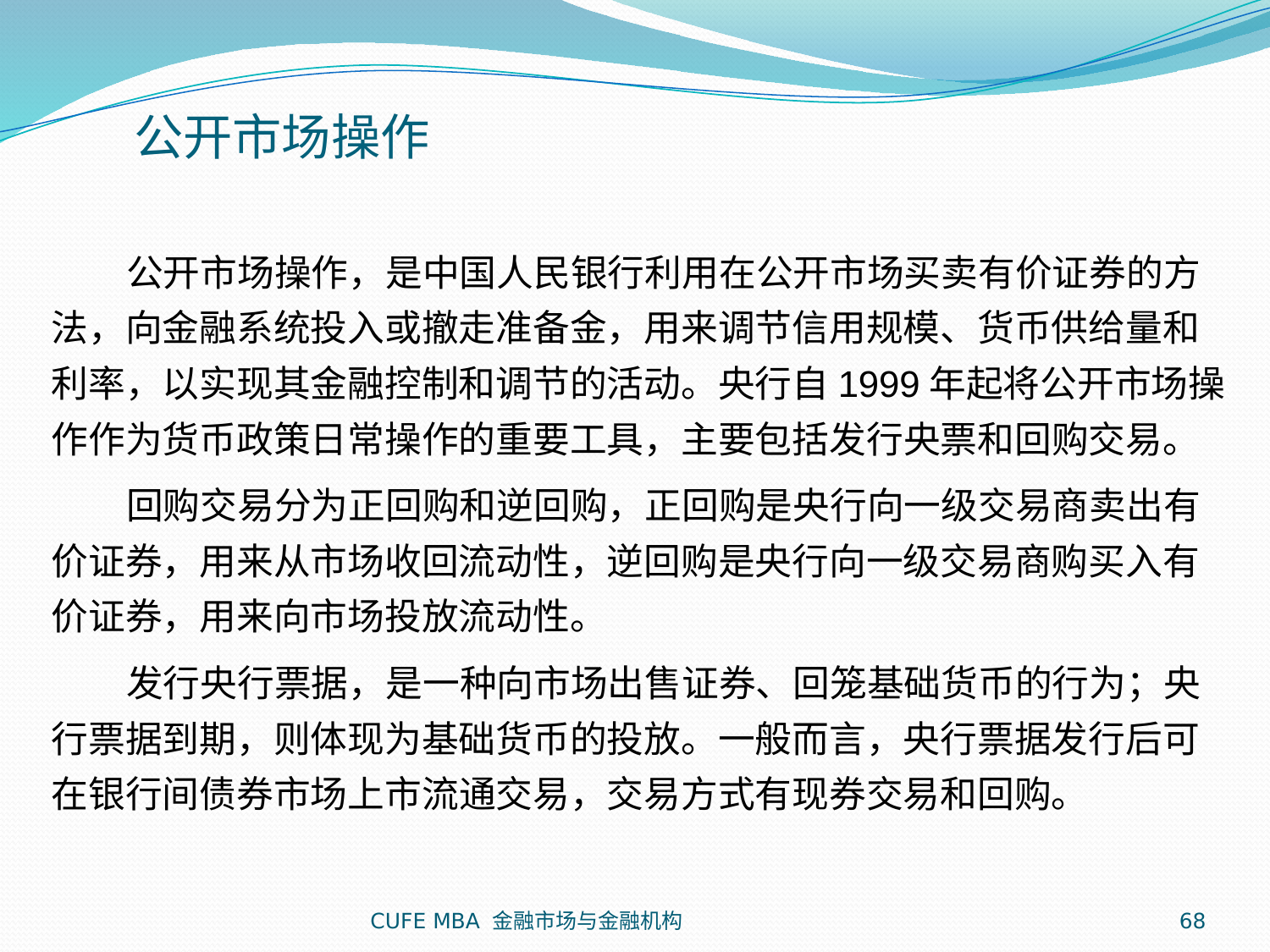

公开市场操作
        公开市场操作，是中国人民银行利用在公开市场买卖有价证券的方法，向金融系统投入或撤走准备金，用来调节信用规模、货币供给量和利率，以实现其金融控制和调节的活动。央行自1999年起将公开市场操作作为货币政策日常操作的重要工具，主要包括发行央票和回购交易。
        回购交易分为正回购和逆回购，正回购是央行向一级交易商卖出有价证券，用来从市场收回流动性，逆回购是央行向一级交易商购买入有价证券，用来向市场投放流动性。
        发行央行票据，是一种向市场出售证券、回笼基础货币的行为；央行票据到期，则体现为基础货币的投放。一般而言，央行票据发行后可在银行间债券市场上市流通交易，交易方式有现券交易和回购。
CUFE MBA 金融市场与金融机构
68